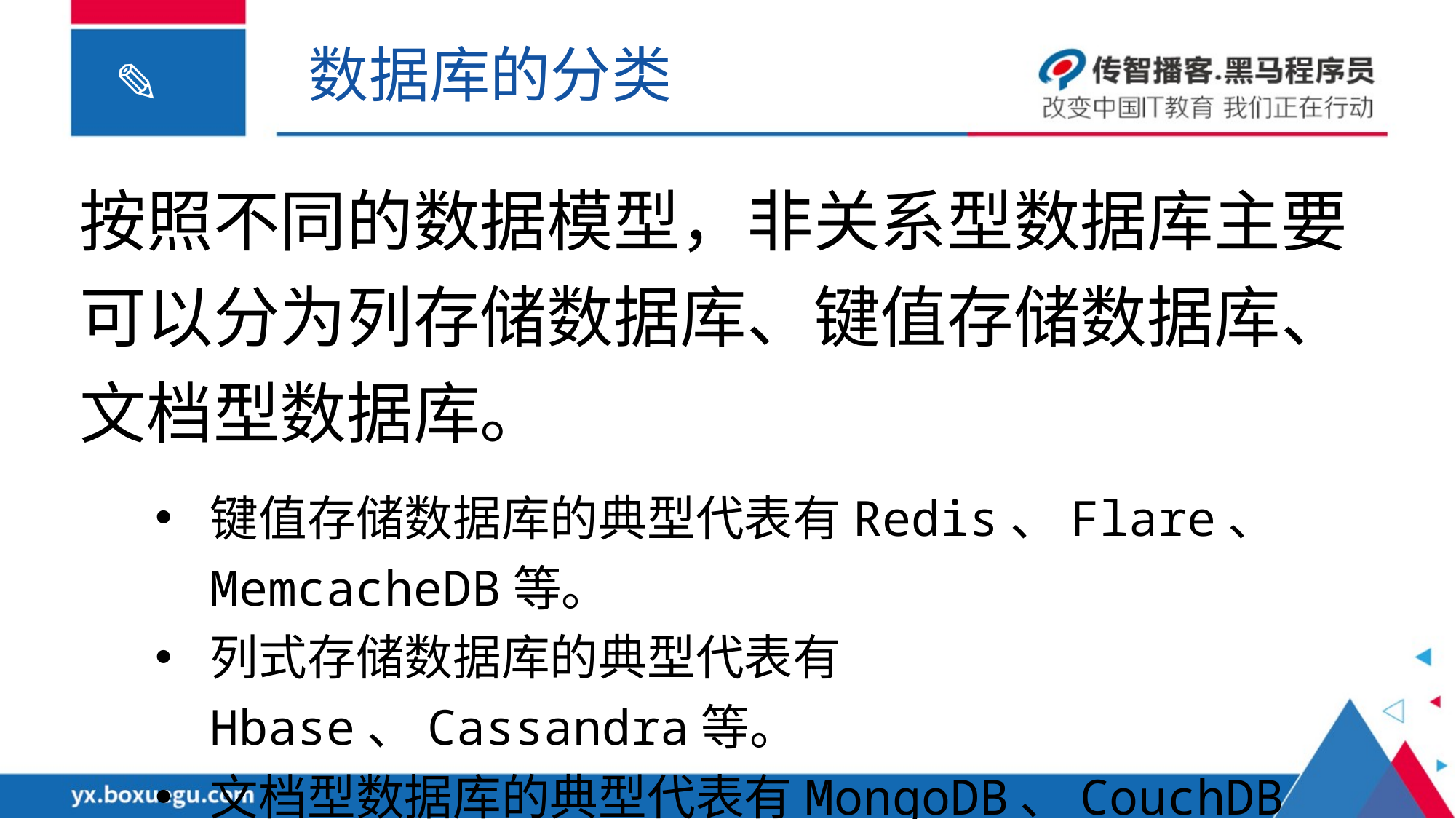

数据库的分类
按照不同的数据模型，非关系型数据库主要可以分为列存储数据库、键值存储数据库、文档型数据库。
键值存储数据库的典型代表有Redis、Flare、MemcacheDB等。
列式存储数据库的典型代表有Hbase、Cassandra等。
文档型数据库的典型代表有MongoDB、CouchDB等。